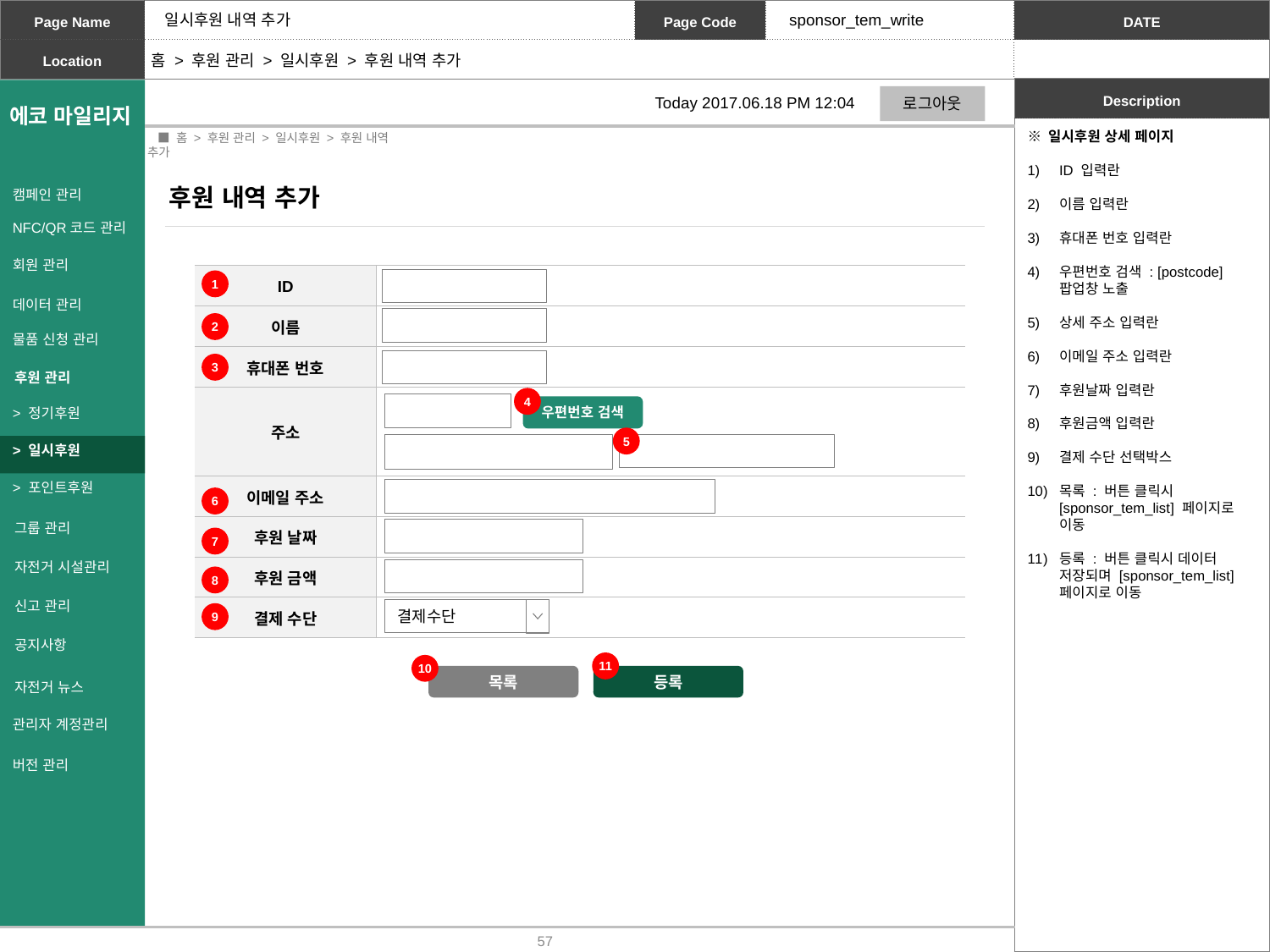

일시후원 내역 추가
sponsor_tem_write
홈 > 후원 관리 > 일시후원 > 후원 내역 추가
로그아웃
Today 2017.06.18 PM 12:04
※ 일시후원 상세 페이지

ID 입력란

이름 입력란

휴대폰 번호 입력란

우편번호 검색 : [postcode] 팝업창 노출

상세 주소 입력란

이메일 주소 입력란

후원날짜 입력란

후원금액 입력란

결제 수단 선택박스

목록 : 버튼 클릭시 [sponsor_tem_list] 페이지로 이동

등록 : 버튼 클릭시 데이터 저장되며 [sponsor_tem_list] 페이지로 이동

   ■ 홈 > 후원 관리 > 일시후원 > 후원 내역 추가
후원 내역 추가
캠페인 관리
NFC/QR코드 관리
회원 관리
데이터 관리
물품 신청 관리
후원 관리
> 정기후원
> 일시후원

> 포인트후원
그룹 관리
자전거 시설관리
신고 관리
공지사항
자전거 뉴스
| ID |  |
| --- | --- |
| 이름 |  |
| 휴대폰 번호 |  |
| 주소 |  |
| 이메일 주소 |  |
| 후원 날짜 |  |
| 후원 금액 |  |
| 결제 수단 |  |

1

2

3
4

우편번호 검색
5

6

7

8
결제수단

9
11
10
목록
등록
관리자 계정관리
버전 관리
57